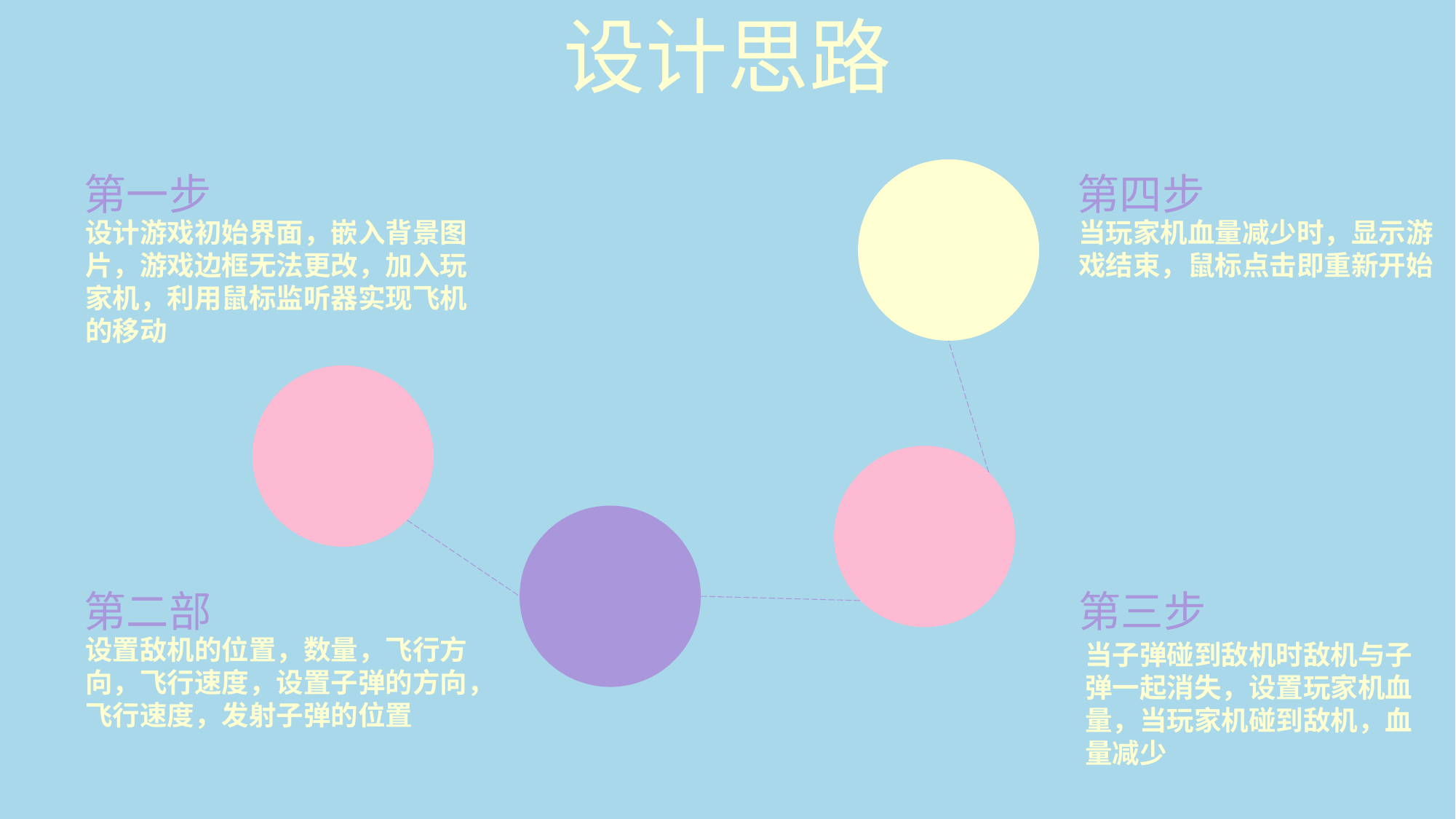

设计思路

第一步
第四步
设计游戏初始界面，嵌入背景图片，游戏边框无法更改，加入玩家机，利用鼠标监听器实现飞机的移动
当玩家机血量减少时，显示游戏结束，鼠标点击即重新开始

第三步
第二部
设置敌机的位置，数量，飞行方向，飞行速度，设置子弹的方向，飞行速度，发射子弹的位置

当子弹碰到敌机时敌机与子弹一起消失，设置玩家机血量，当玩家机碰到敌机，血量减少